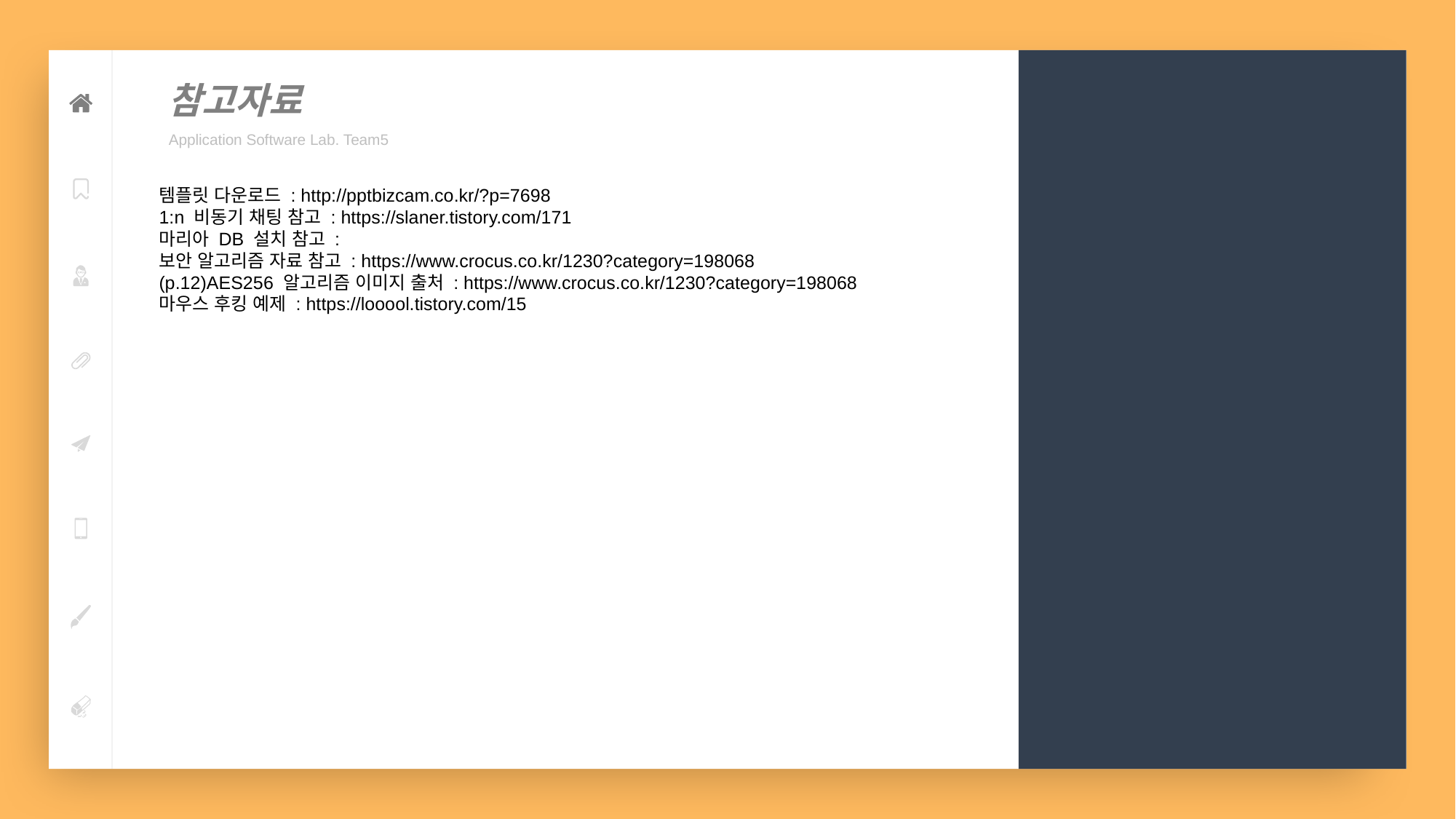

참고자료
Application Software Lab. Team5

템플릿 다운로드 : http://pptbizcam.co.kr/?p=7698
1:n 비동기 채팅 참고 : https://slaner.tistory.com/171
마리아 DB 설치 참고 :
보안 알고리즘 자료 참고 : https://www.crocus.co.kr/1230?category=198068
(p.12)AES256 알고리즘 이미지 출처 : https://www.crocus.co.kr/1230?category=198068
마우스 후킹 예제 : https://looool.tistory.com/15